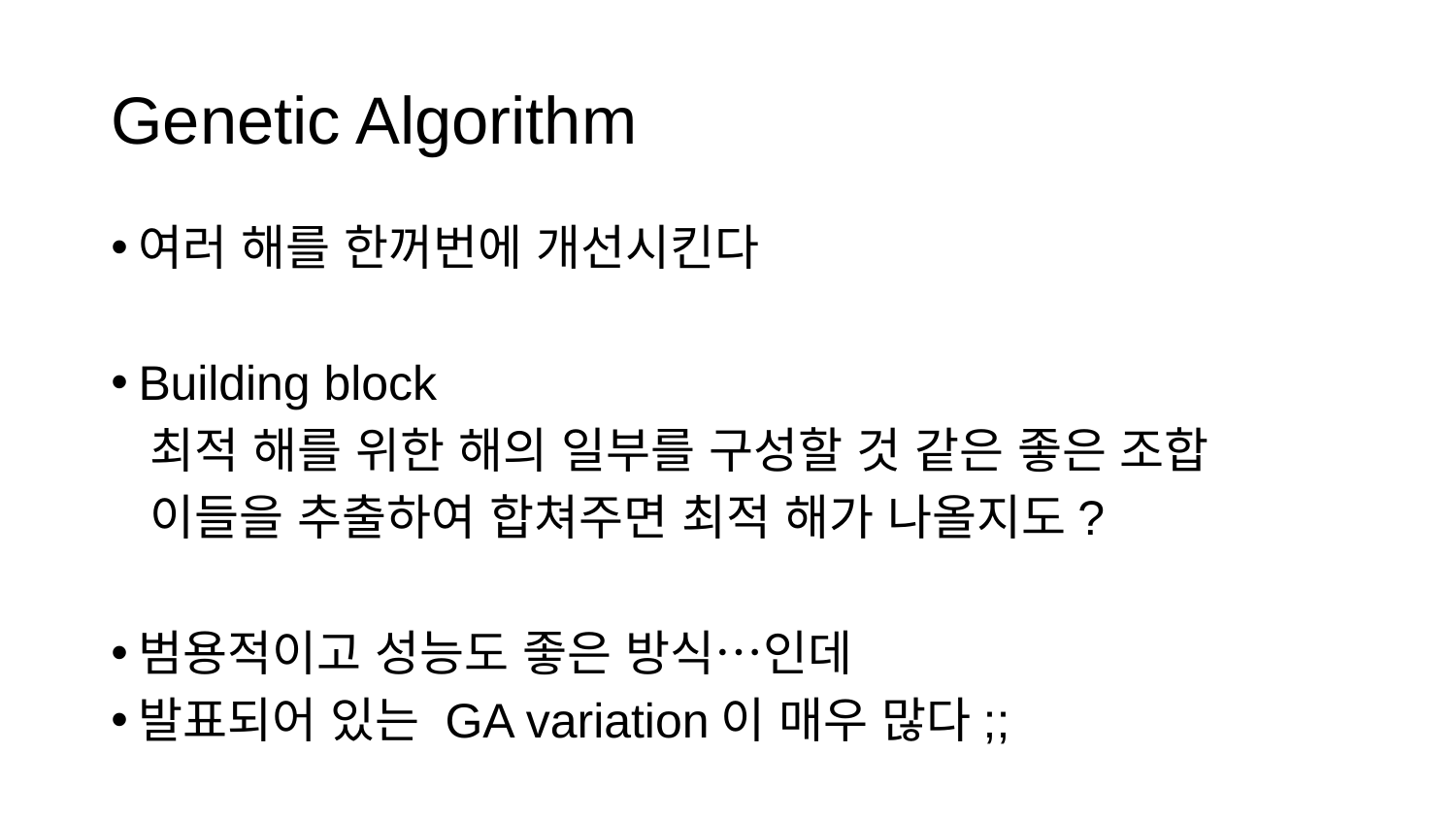

# Genetic Algorithm
여러 해를 한꺼번에 개선시킨다

Building block
  최적 해를 위한 해의 일부를 구성할 것 같은 좋은 조합
  이들을 추출하여 합쳐주면 최적 해가 나올지도?

범용적이고 성능도 좋은 방식…인데
발표되어 있는 GA variation이 매우 많다;;